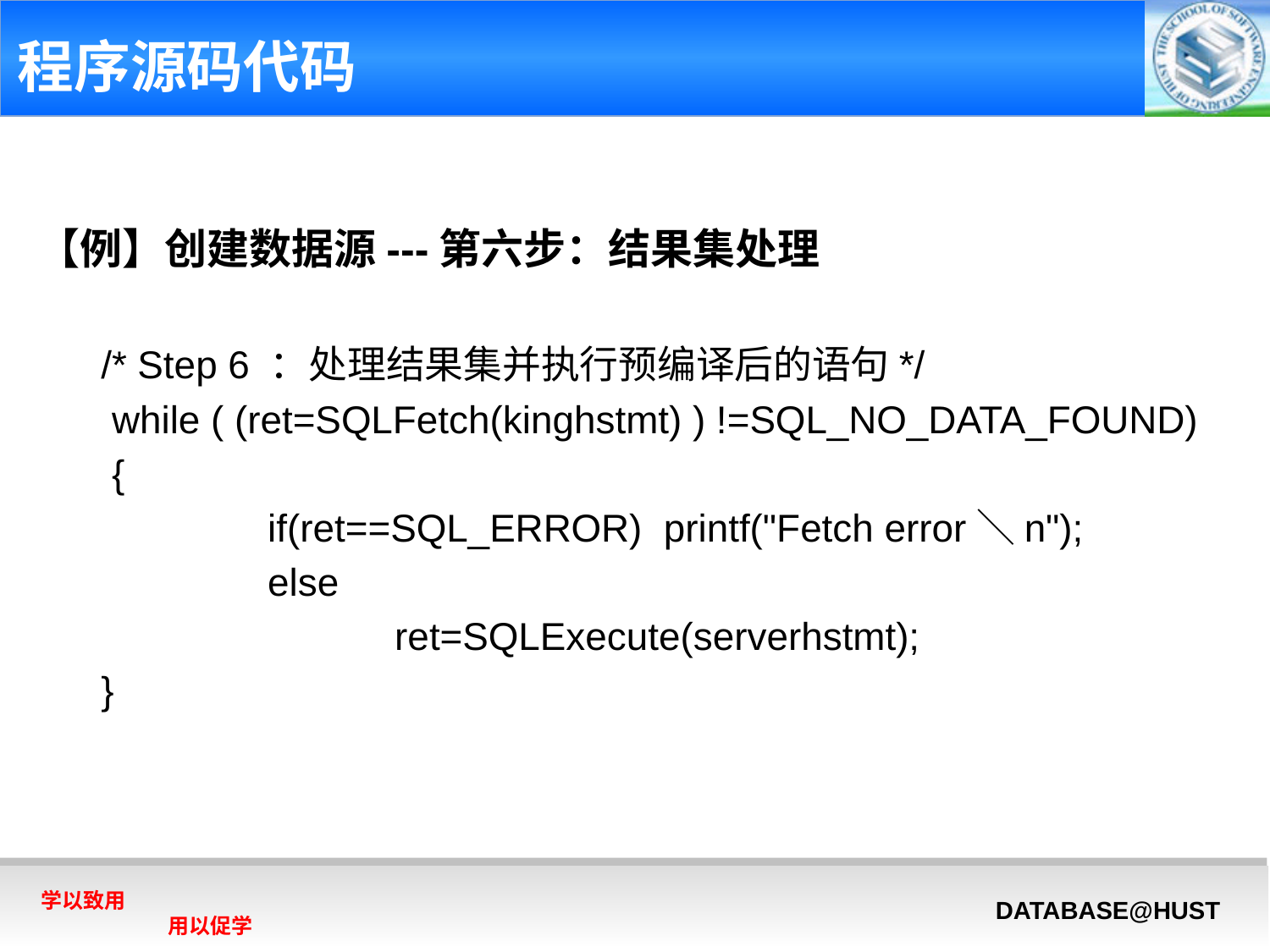

# 程序源码代码
【例】创建数据源---第六步：结果集处理

/* Step 6 ：处理结果集并执行预编译后的语句*/
 while ( (ret=SQLFetch(kinghstmt) ) !=SQL_NO_DATA_FOUND)
 {
		if(ret==SQL_ERROR)  printf("Fetch error＼n");
		else
			ret=SQLExecute(serverhstmt);
}